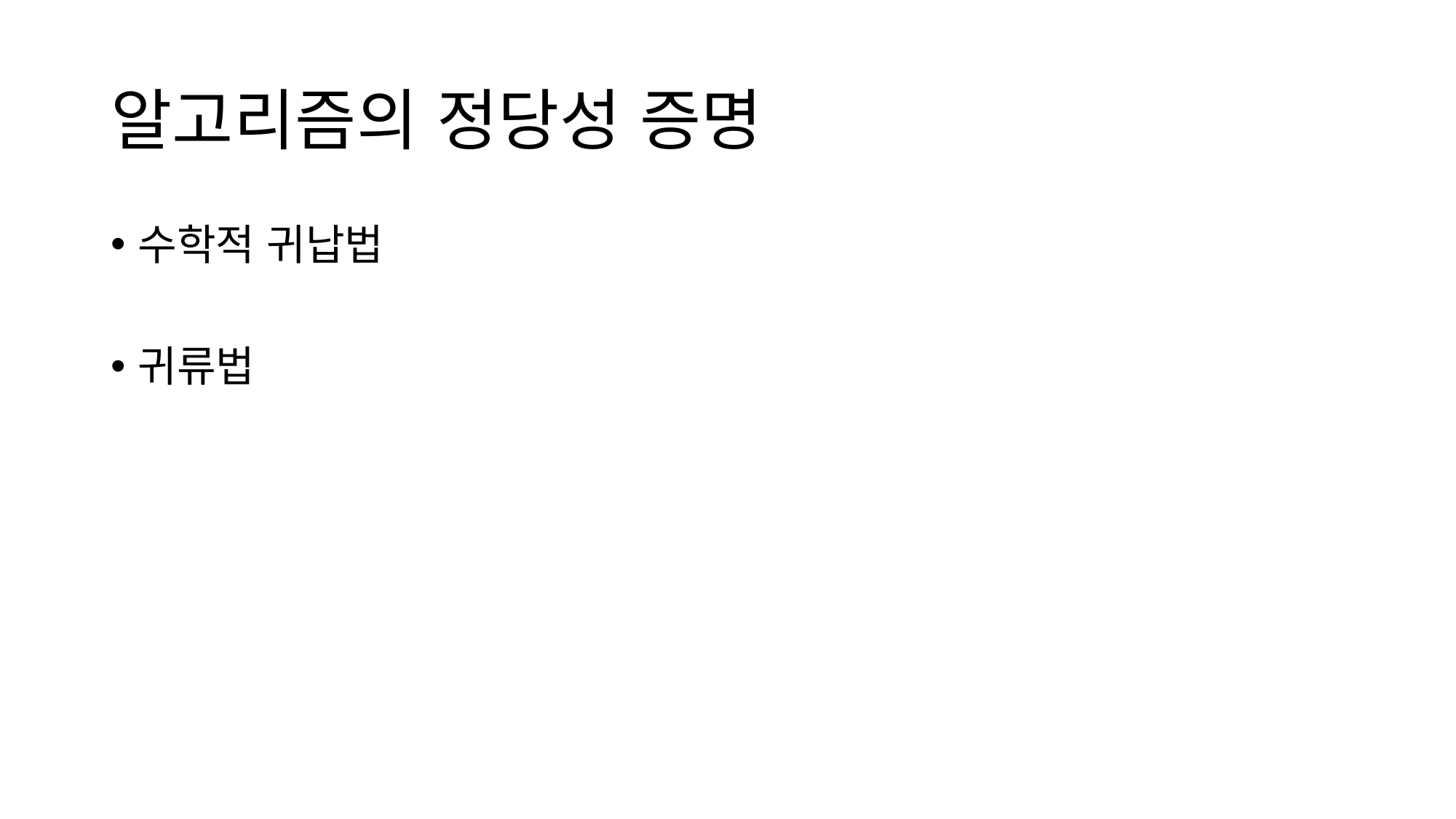

# 알고리즘의 정당성 증명
수학적 귀납법

귀류법